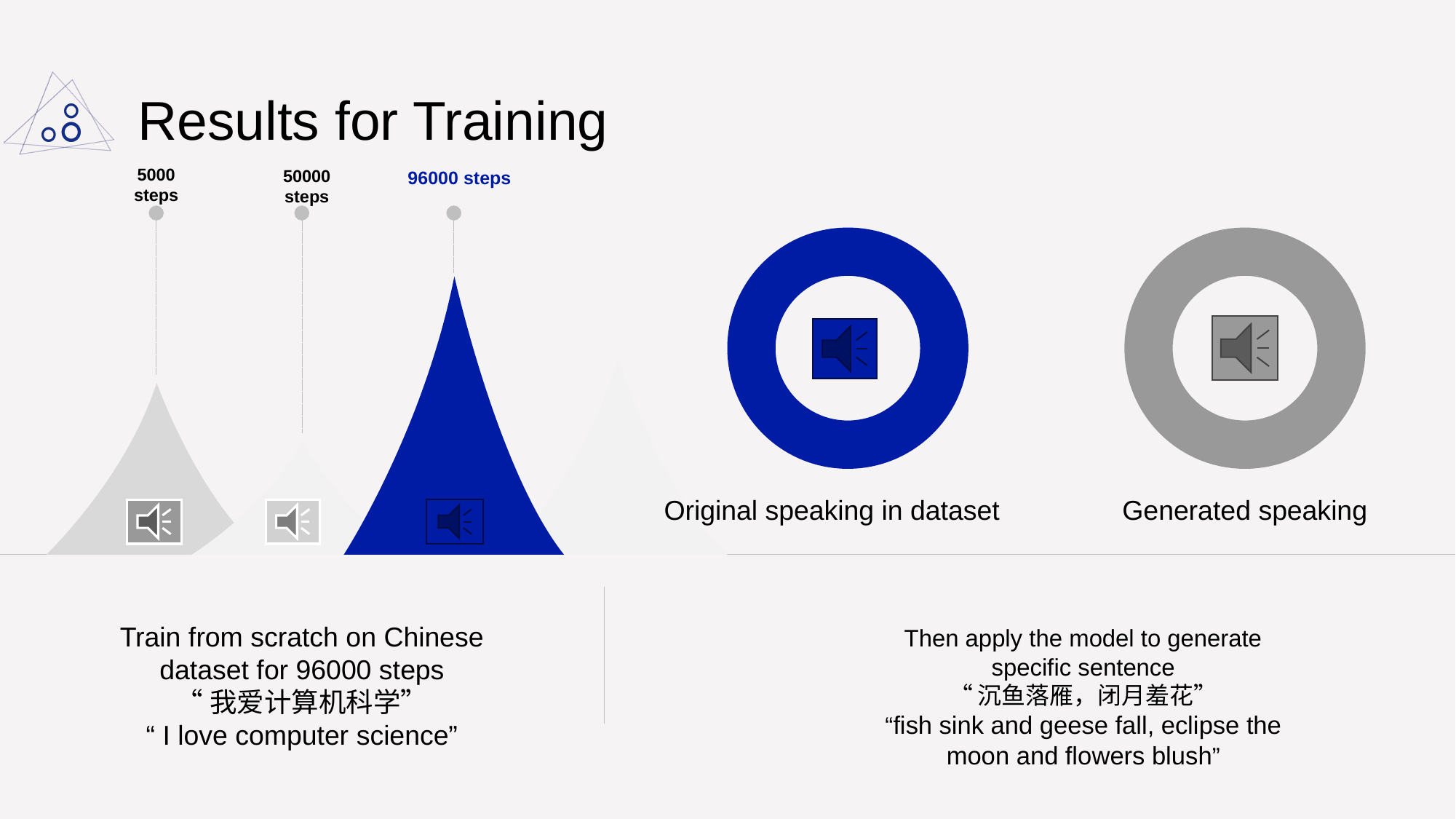

# Results for Training
96000 steps
5000
steps

50000
steps

Generated speaking
Original speaking in dataset

Train from scratch on Chinese dataset for 96000 steps
“我爱计算机科学”
“ I love computer science”
Then apply the model to generate specific sentence
“沉鱼落雁，闭月羞花”
“fish sink and geese fall, eclipse the moon and flowers blush”